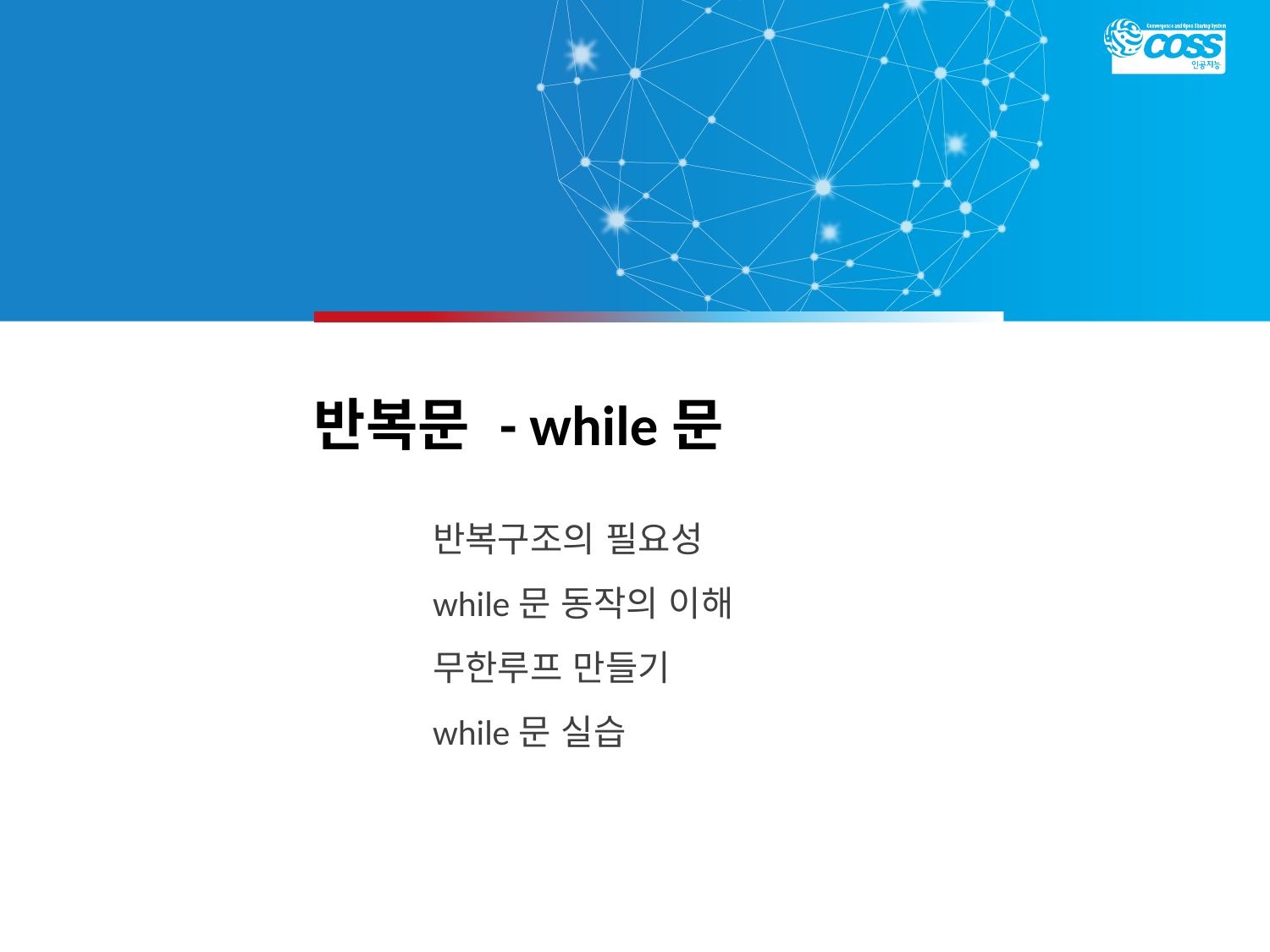

# 반복문 - while문
반복구조의 필요성
while문 동작의 이해
무한루프 만들기
while문 실습